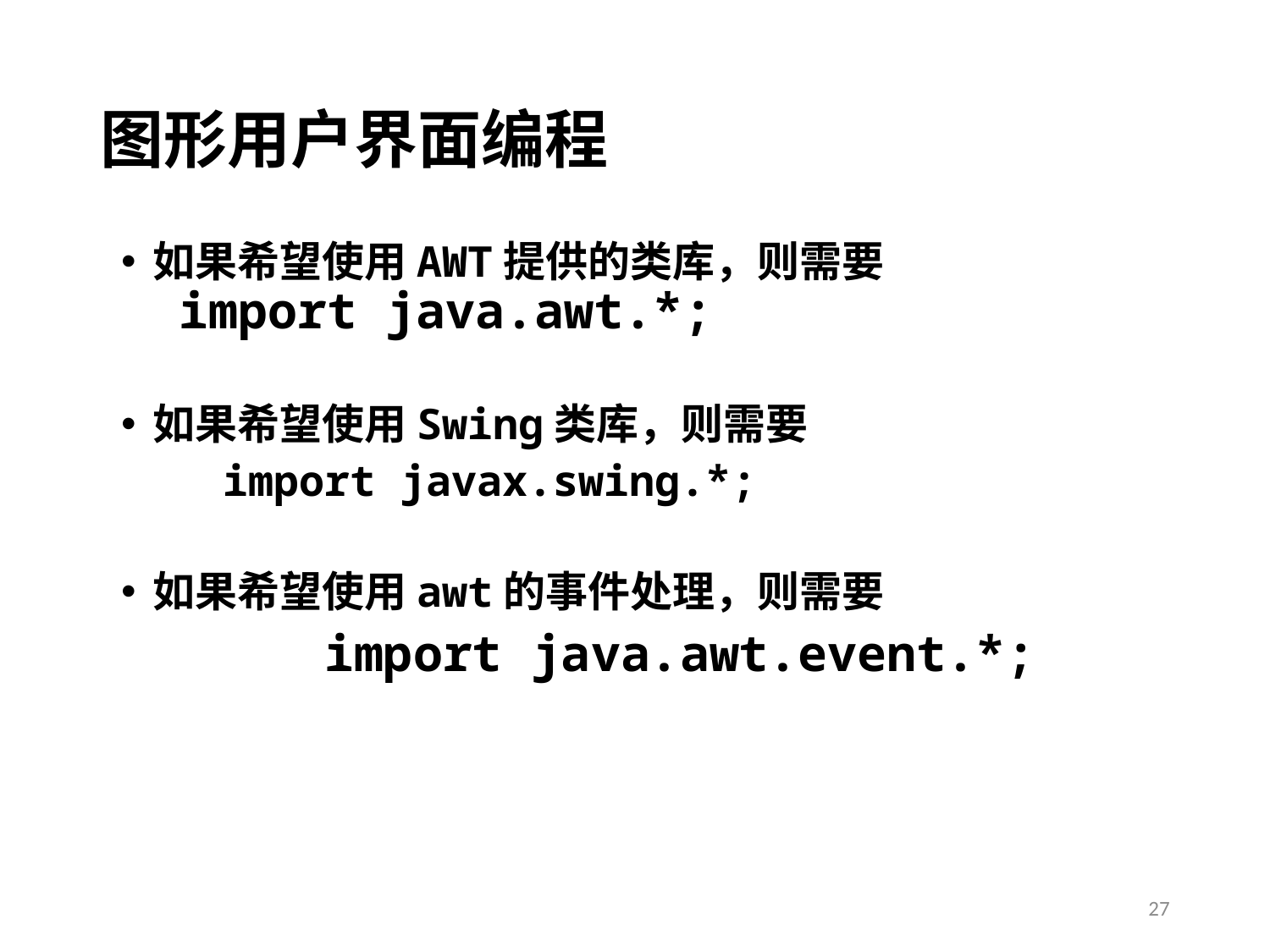

# 图形用户界面编程
如果希望使用AWT提供的类库，则需要
　　 import java.awt.*;

如果希望使用Swing类库，则需要
    import javax.swing.*;

如果希望使用awt的事件处理，则需要
         import java.awt.event.*;

27